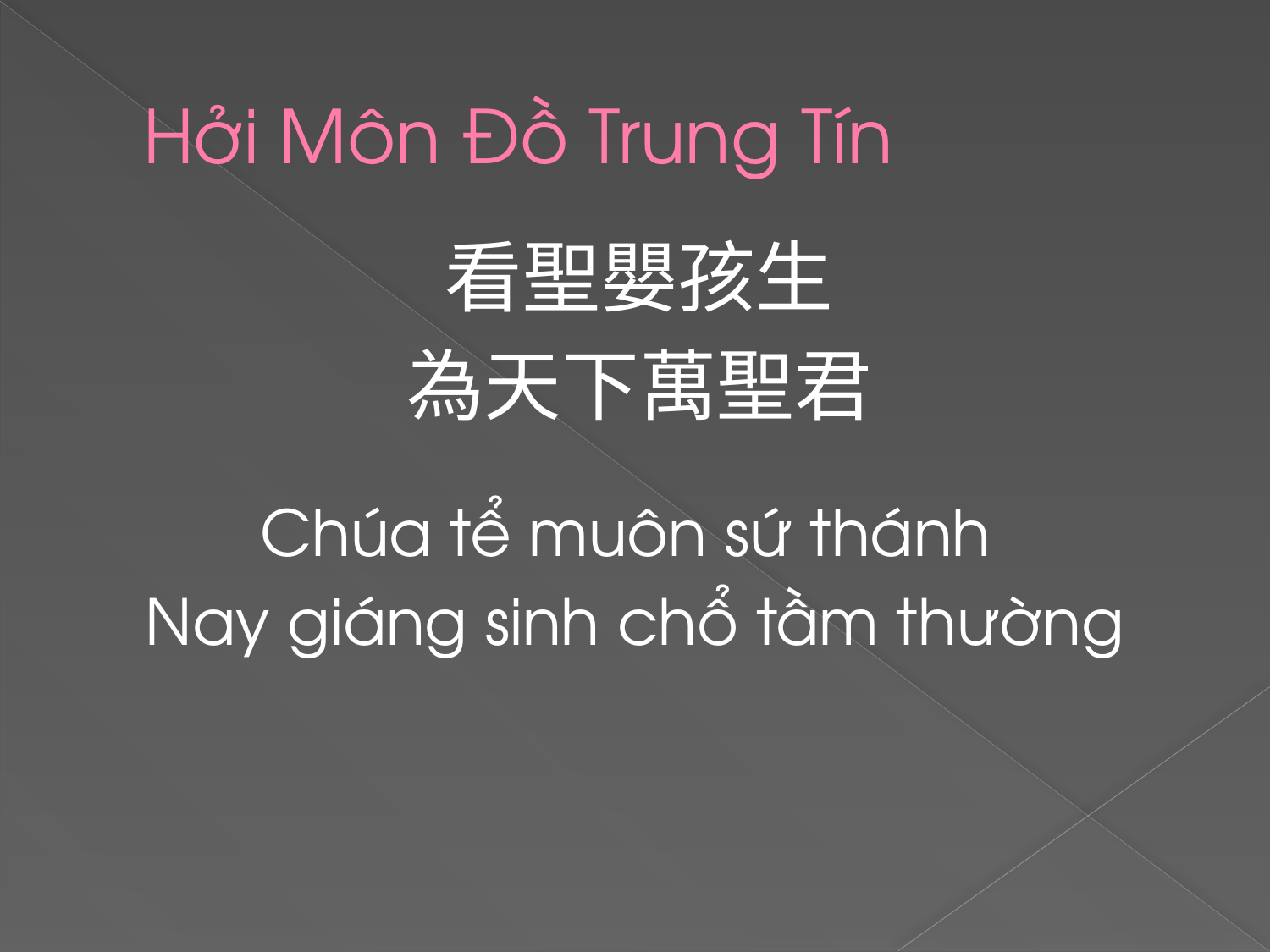

# Hởi Môn Ðồ Trung Tín
看聖嬰孩生
為天下萬聖君
Chúa tể muôn sứ thánh
Nay giáng sinh chổ tầm thường